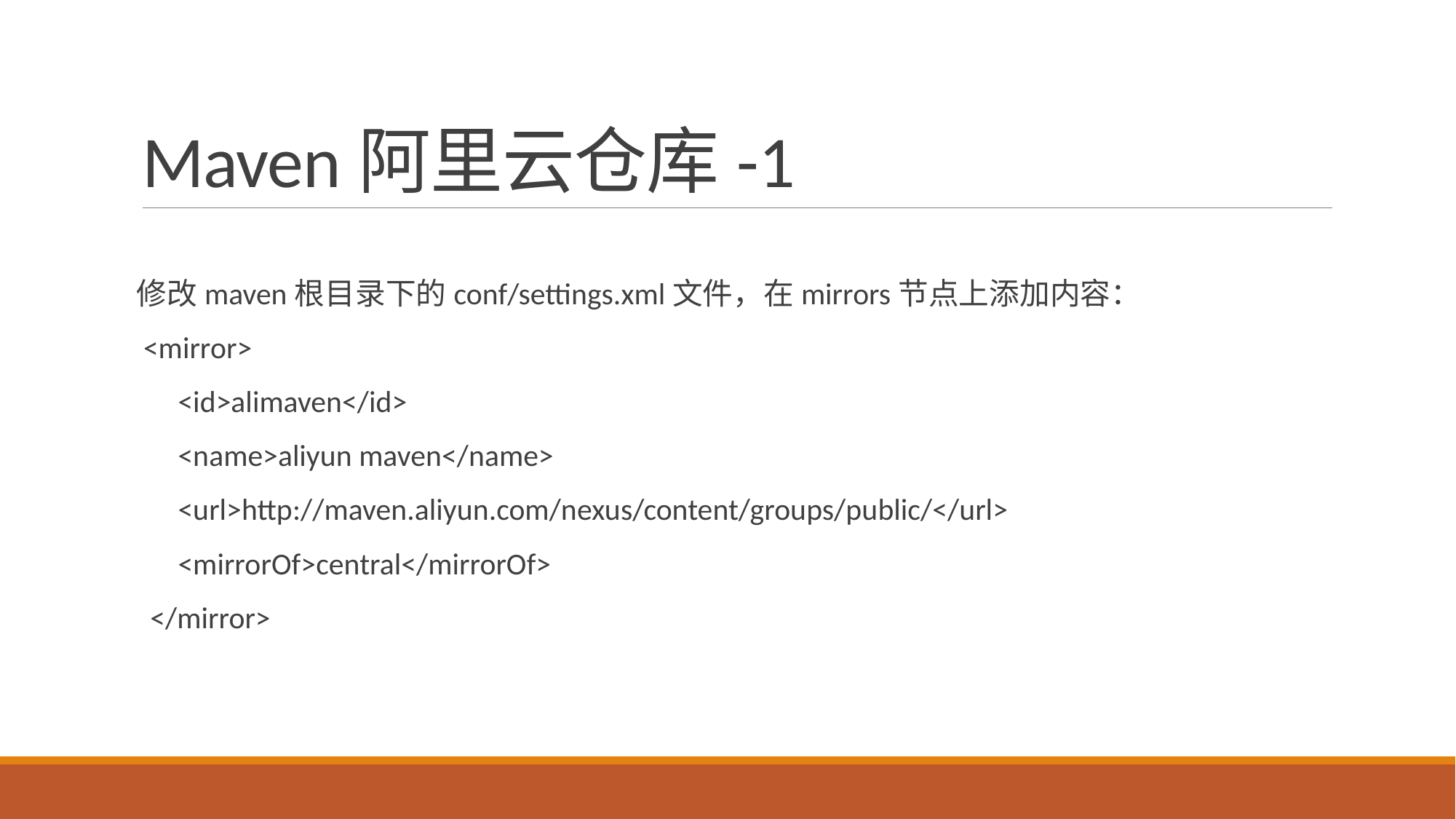

# Maven阿里云仓库-1

修改maven根目录下的conf/settings.xml文件，在mirrors节点上添加内容：
 <mirror>
      <id>alimaven</id>
      <name>aliyun maven</name>
      <url>http://maven.aliyun.com/nexus/content/groups/public/</url>
      <mirrorOf>central</mirrorOf>
  </mirror>